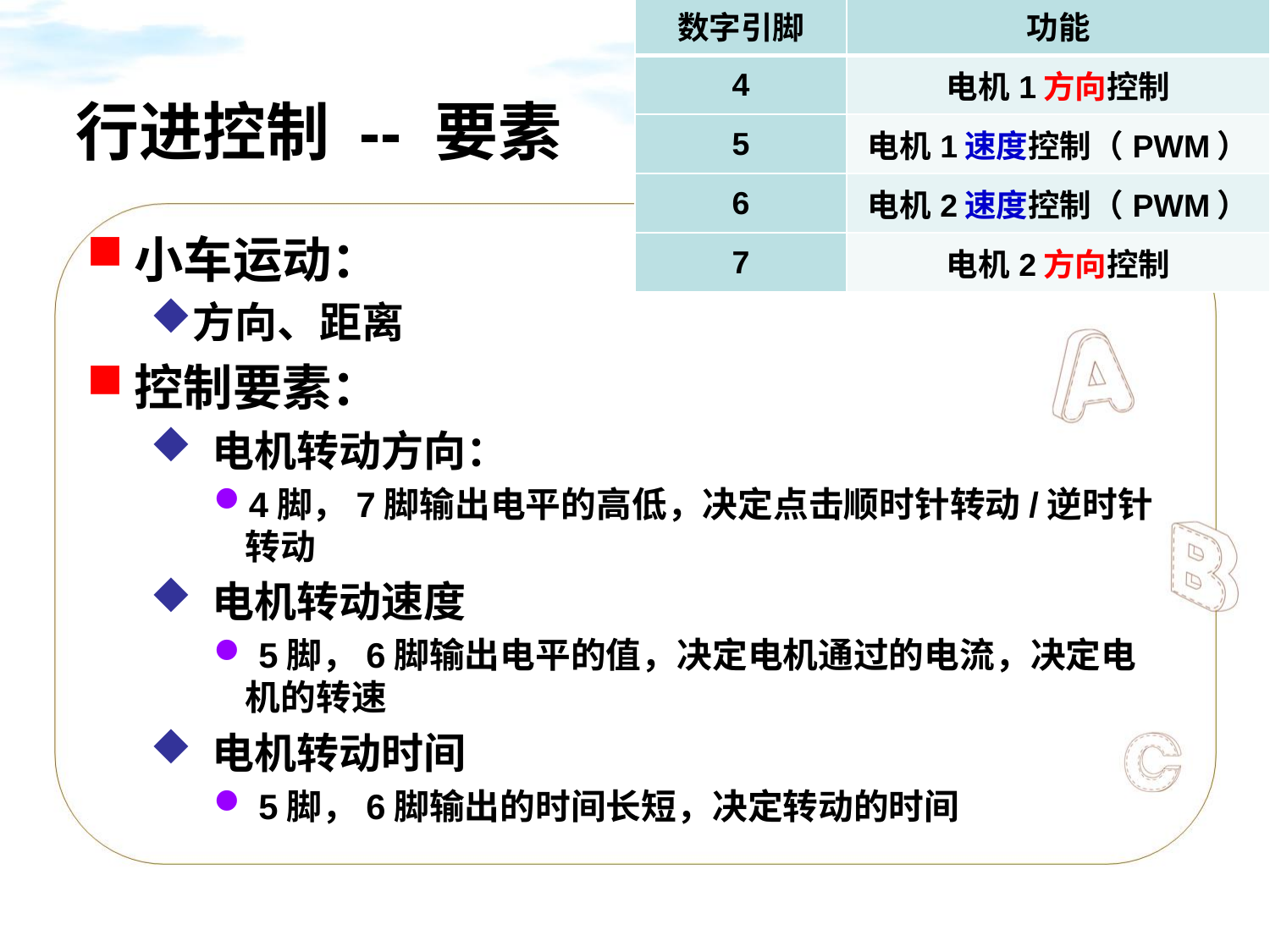

| 数字引脚 | 功能 |
| --- | --- |
| 4 | 电机1方向控制 |
| 5 | 电机1速度控制（PWM） |
| 6 | 电机2速度控制（PWM） |
| 7 | 电机2方向控制 |
# 行进控制 -- 要素
小车运动：
方向、距离
控制要素：
 电机转动方向：
4脚，7脚输出电平的高低，决定点击顺时针转动/逆时针转动
 电机转动速度
 5脚，6脚输出电平的值，决定电机通过的电流，决定电机的转速
 电机转动时间
 5脚，6脚输出的时间长短，决定转动的时间